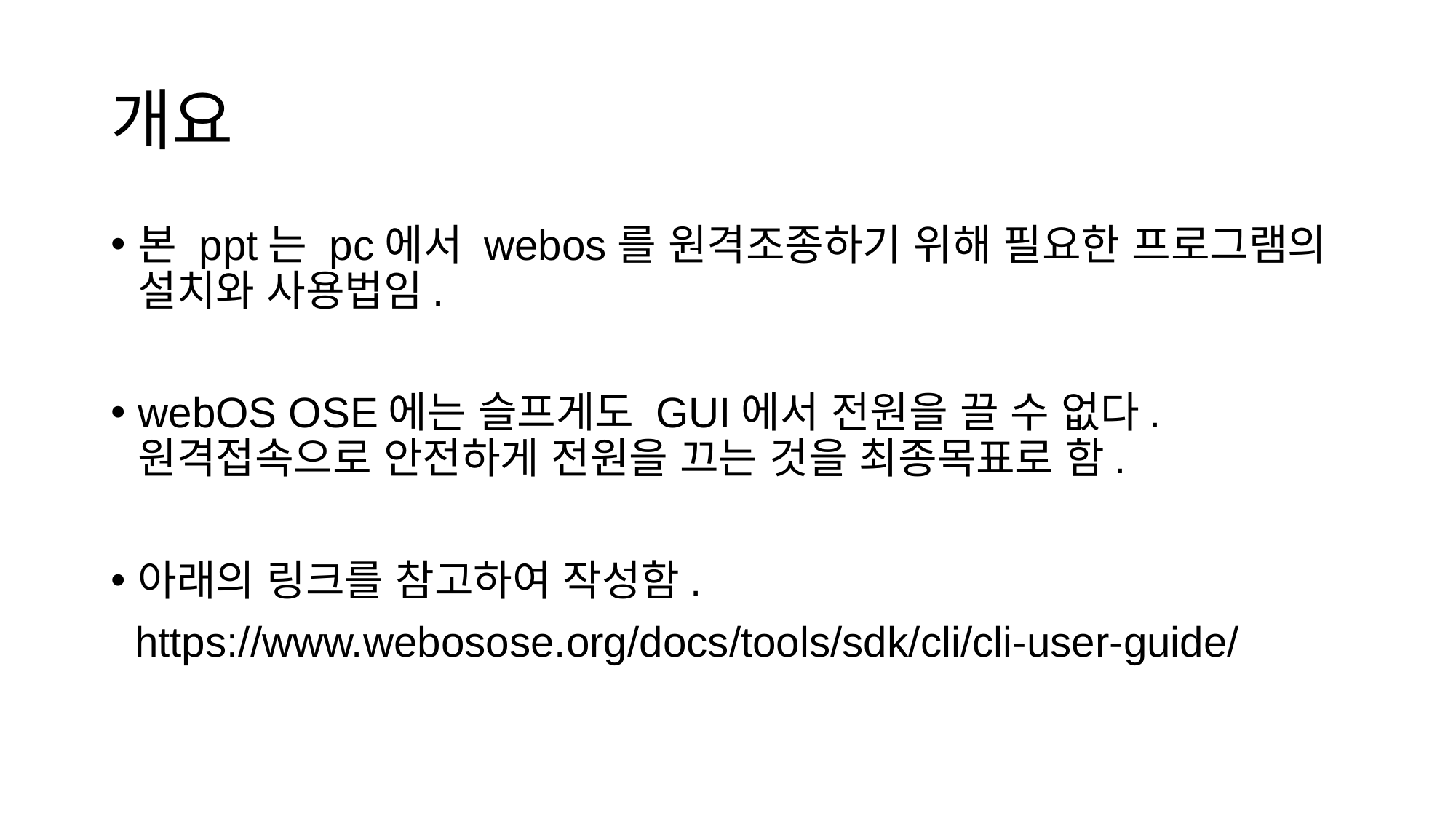

# 개요
본 ppt는 pc에서 webos를 원격조종하기 위해 필요한 프로그램의 설치와 사용법임.

webOS OSE에는 슬프게도 GUI에서 전원을 끌 수 없다. 원격접속으로 안전하게 전원을 끄는 것을 최종목표로 함.

아래의 링크를 참고하여 작성함.
  https://www.webosose.org/docs/tools/sdk/cli/cli-user-guide/